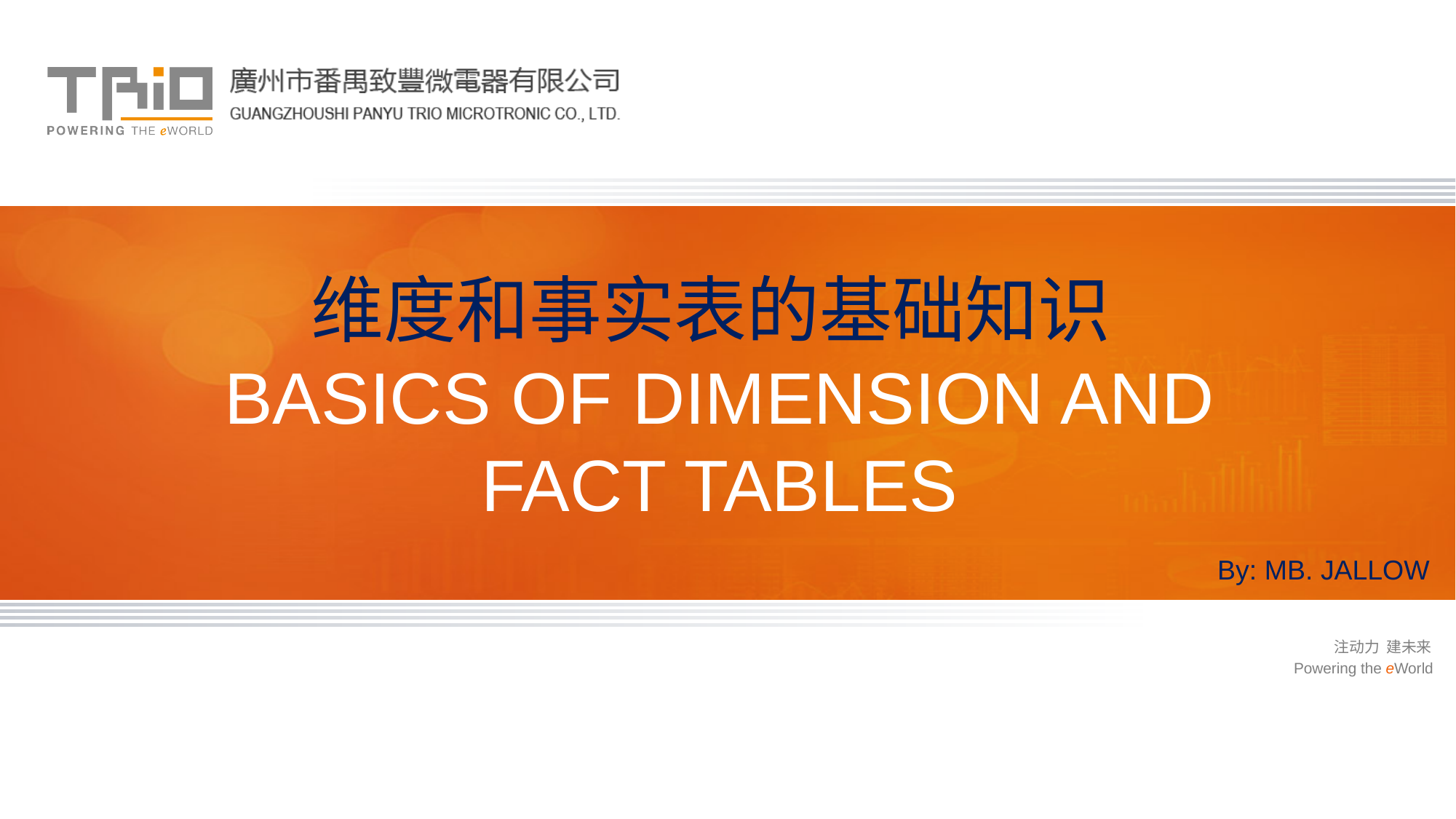

维度和事实表的基础知识BASICS OF DIMENSION AND FACT TABLES
By: MB. JALLOW